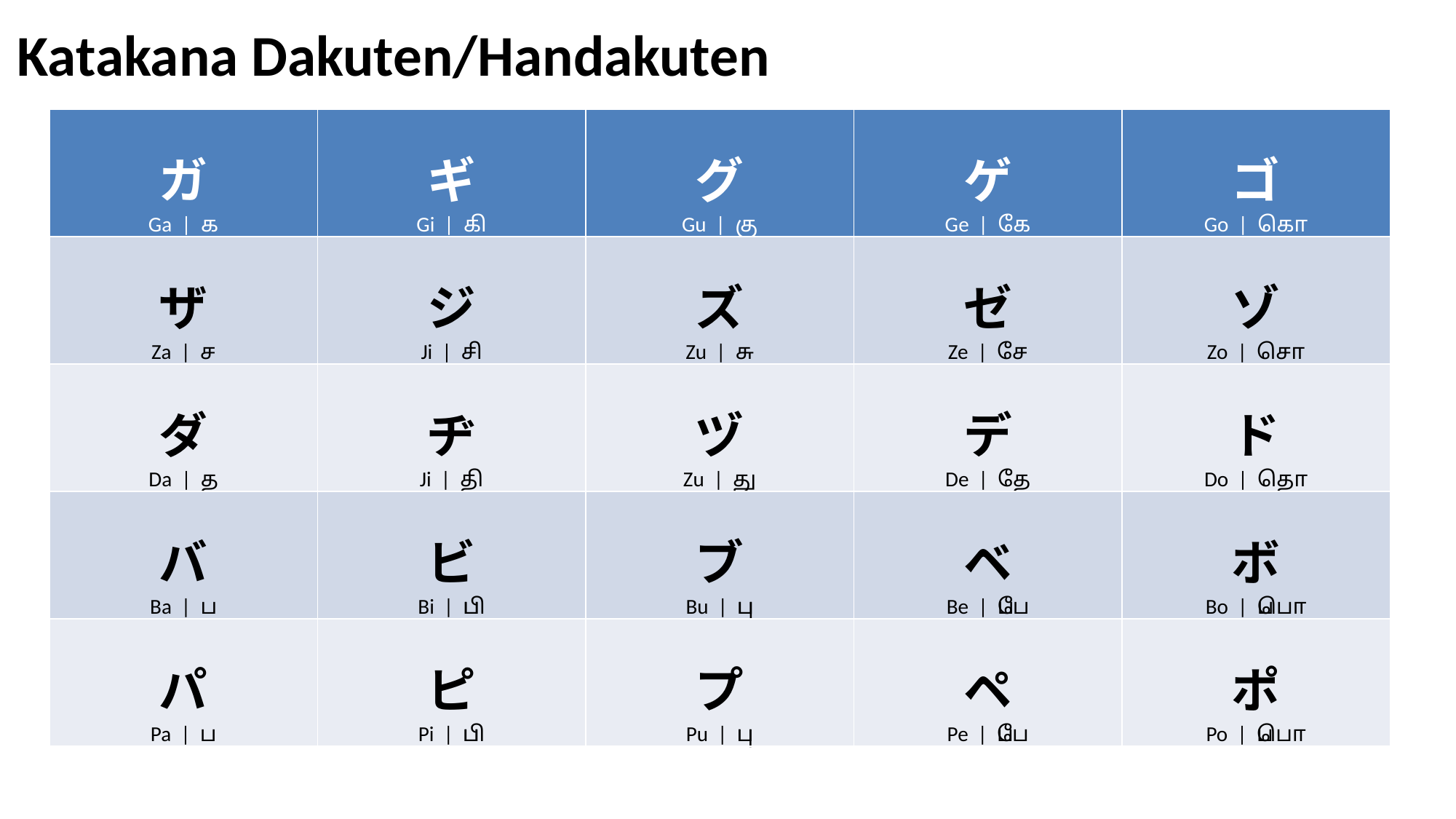

Katakana Dakuten/Handakuten
| ガ Ga | க | ギ Gi | கி | グ Gu | கு | ゲ Ge | கே | ゴ Go | கொ |
| --- | --- | --- | --- | --- |
| ザ Za | ச | ジ Ji | சி | ズ Zu | சு | ゼ Ze | சே | ゾ Zo | சொ |
| ダ Da | த | ヂ Ji | தி | ヅ Zu | து | デ De | தே | ド Do | தொ |
| バ Ba | ப | ビ Bi | பி | ブ Bu | பு | ベ Be | பே | ボ Bo | பொ |
| パ Pa | ப | ピ Pi | பி | プ Pu | பு | ペ Pe | பே | ポ Po | பொ |